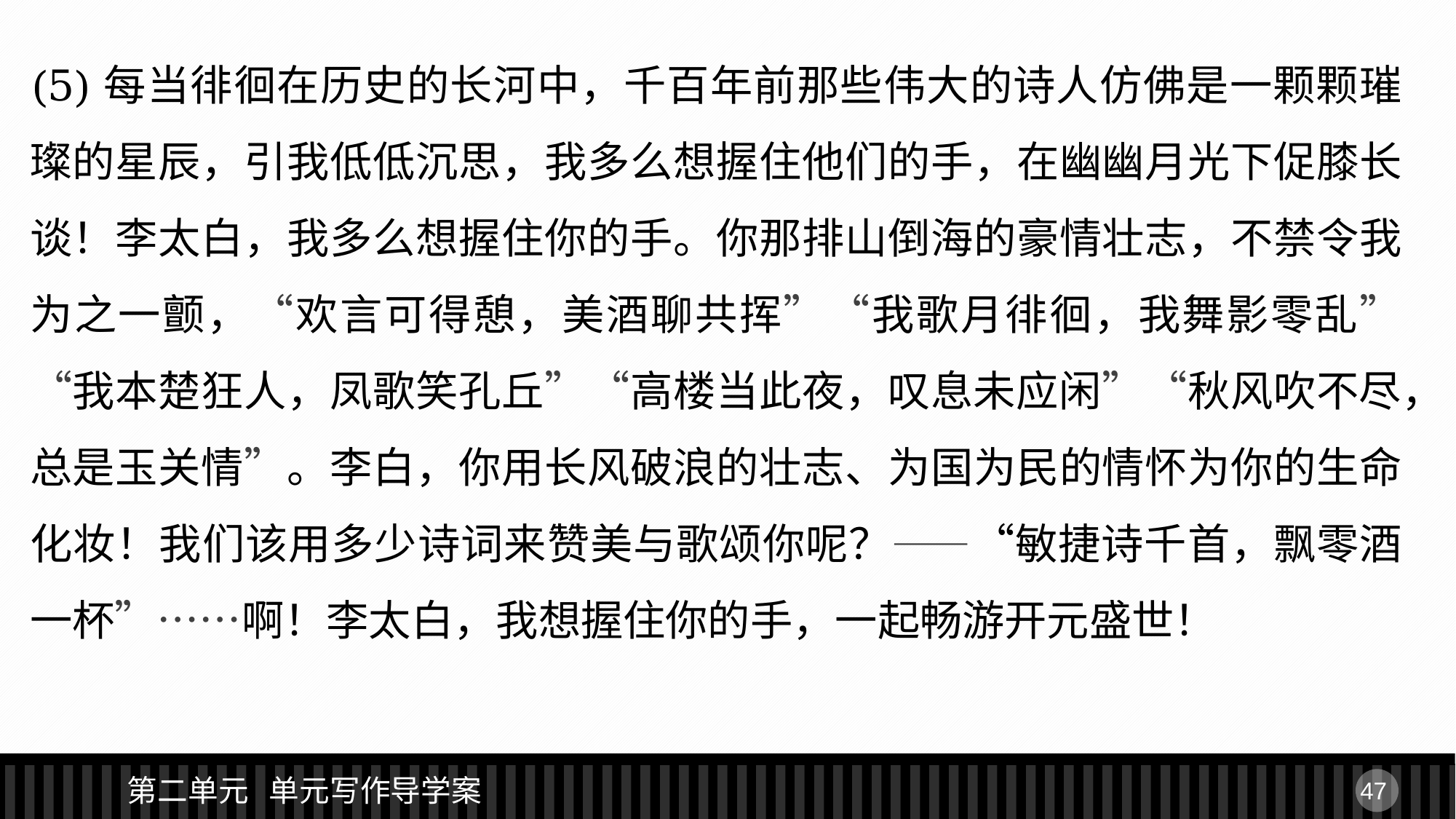

(5)每当徘徊在历史的长河中，千百年前那些伟大的诗人仿佛是一颗颗璀璨的星辰，引我低低沉思，我多么想握住他们的手，在幽幽月光下促膝长谈！李太白，我多么想握住你的手。你那排山倒海的豪情壮志，不禁令我为之一颤，“欢言可得憩，美酒聊共挥”“我歌月徘徊，我舞影零乱”“我本楚狂人，凤歌笑孔丘”“高楼当此夜，叹息未应闲”“秋风吹不尽，总是玉关情”。李白，你用长风破浪的壮志、为国为民的情怀为你的生命化妆！我们该用多少诗词来赞美与歌颂你呢？——“敏捷诗千首，飘零酒一杯”……啊！李太白，我想握住你的手，一起畅游开元盛世！